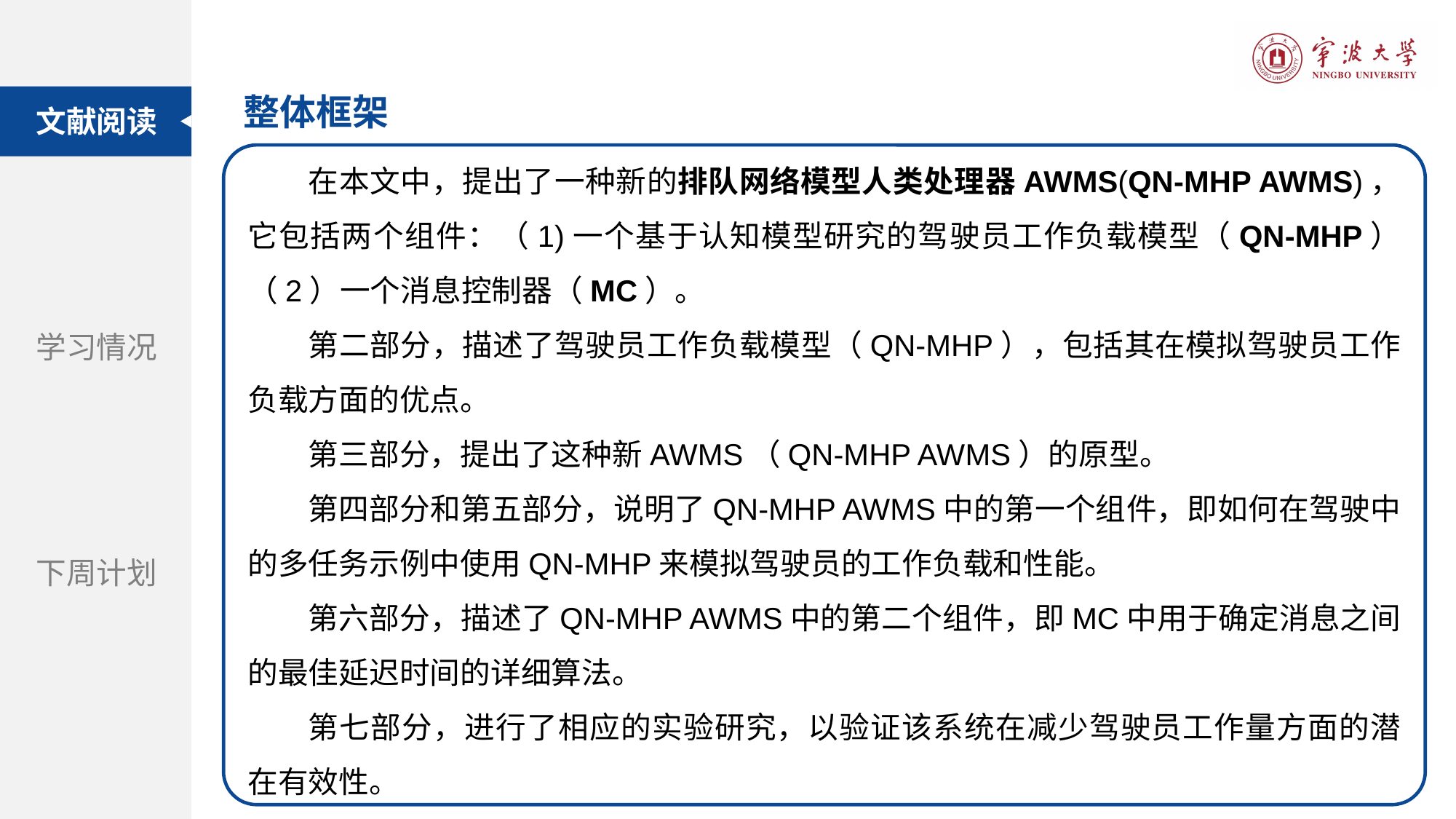

整体框架

文献阅读
在本文中，提出了一种新的排队网络模型人类处理器AWMS(QN-MHP AWMS)，它包括两个组件：（1)一个基于认知模型研究的驾驶员工作负载模型（QN-MHP）（2）一个消息控制器（MC）。
第二部分，描述了驾驶员工作负载模型（QN-MHP），包括其在模拟驾驶员工作负载方面的优点。
第三部分，提出了这种新AWMS（QN-MHP AWMS）的原型。
第四部分和第五部分，说明了QN-MHP AWMS中的第一个组件，即如何在驾驶中的多任务示例中使用QN-MHP来模拟驾驶员的工作负载和性能。
第六部分，描述了QN-MHP AWMS中的第二个组件，即MC中用于确定消息之间的最佳延迟时间的详细算法。
第七部分，进行了相应的实验研究，以验证该系统在减少驾驶员工作量方面的潜在有效性。

题目：自动驾驶汽车和街道设计：使用虚拟现实实验探索中央分隔带在提高行人过街安全性方面的作用
学习情况
期刊：Accident Analysis and Prevention
下周计划